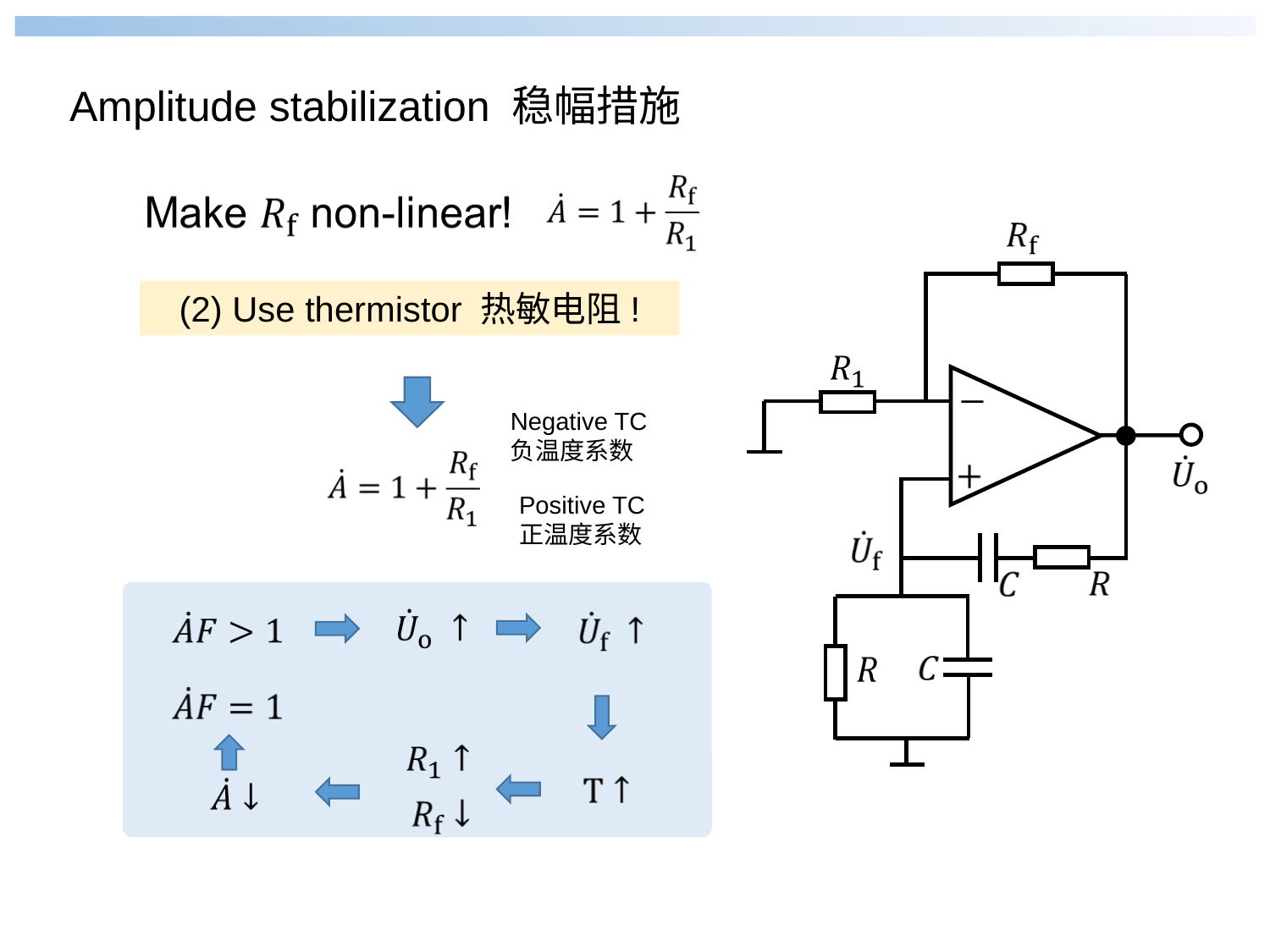

Amplitude stabilization 稳幅措施

(2) Use thermistor 热敏电阻!

Negative TC 负温度系数

Positive TC 正温度系数